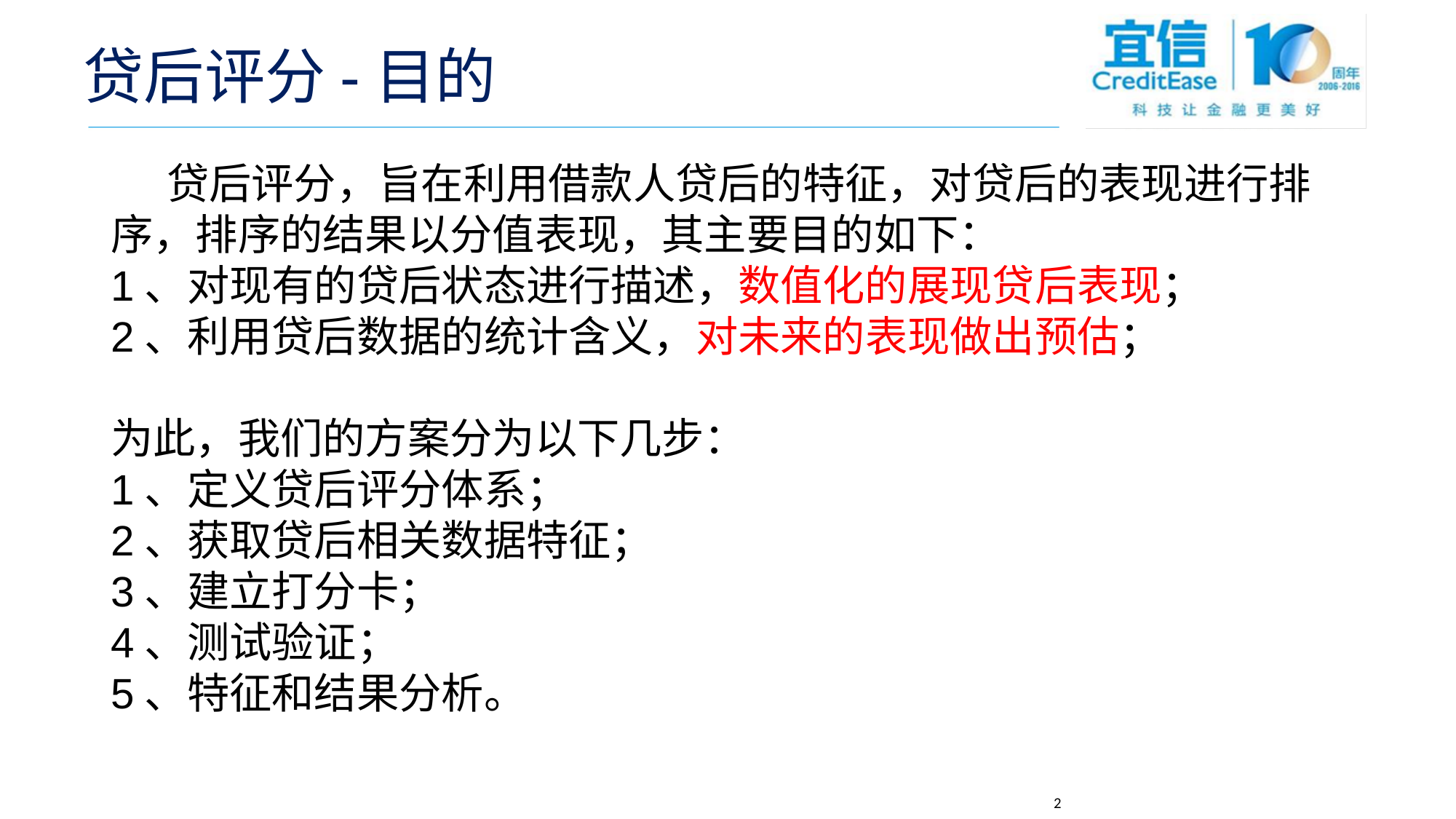

# 贷后评分-目的
        贷后评分，旨在利用借款人贷后的特征，对贷后的表现进行排序，排序的结果以分值表现，其主要目的如下：
1、对现有的贷后状态进行描述，数值化的展现贷后表现；
2、利用贷后数据的统计含义，对未来的表现做出预估；

为此，我们的方案分为以下几步：
1、定义贷后评分体系；
2、获取贷后相关数据特征；
3、建立打分卡；
4、测试验证；
5、特征和结果分析。

2